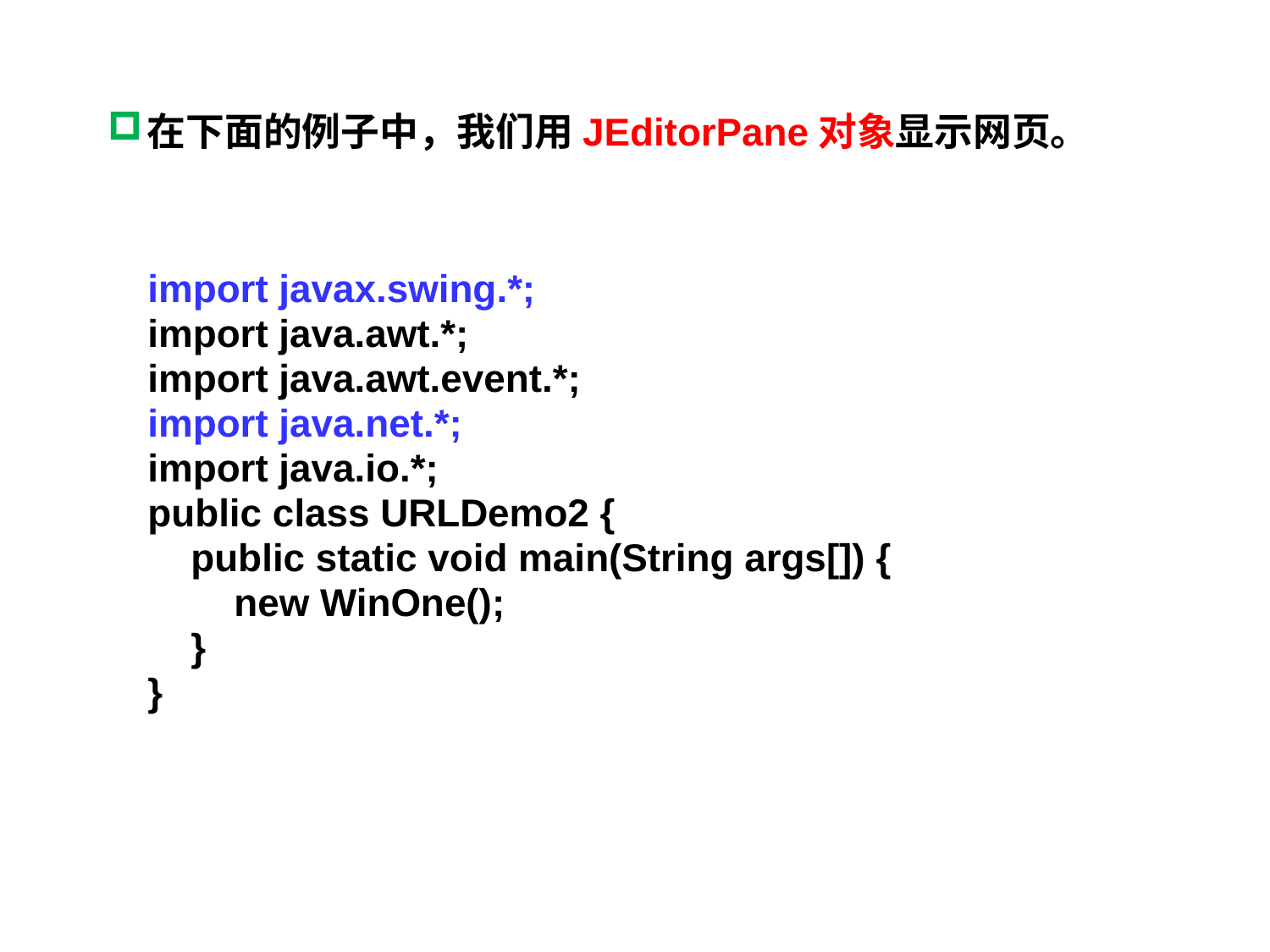

在下面的例子中，我们用JEditorPane对象显示网页。
import javax.swing.*;
import java.awt.*;
import java.awt.event.*;
import java.net.*;
import java.io.*;
public class URLDemo2 {
    public static void main(String args[]) {
        new WinOne();
    }
}